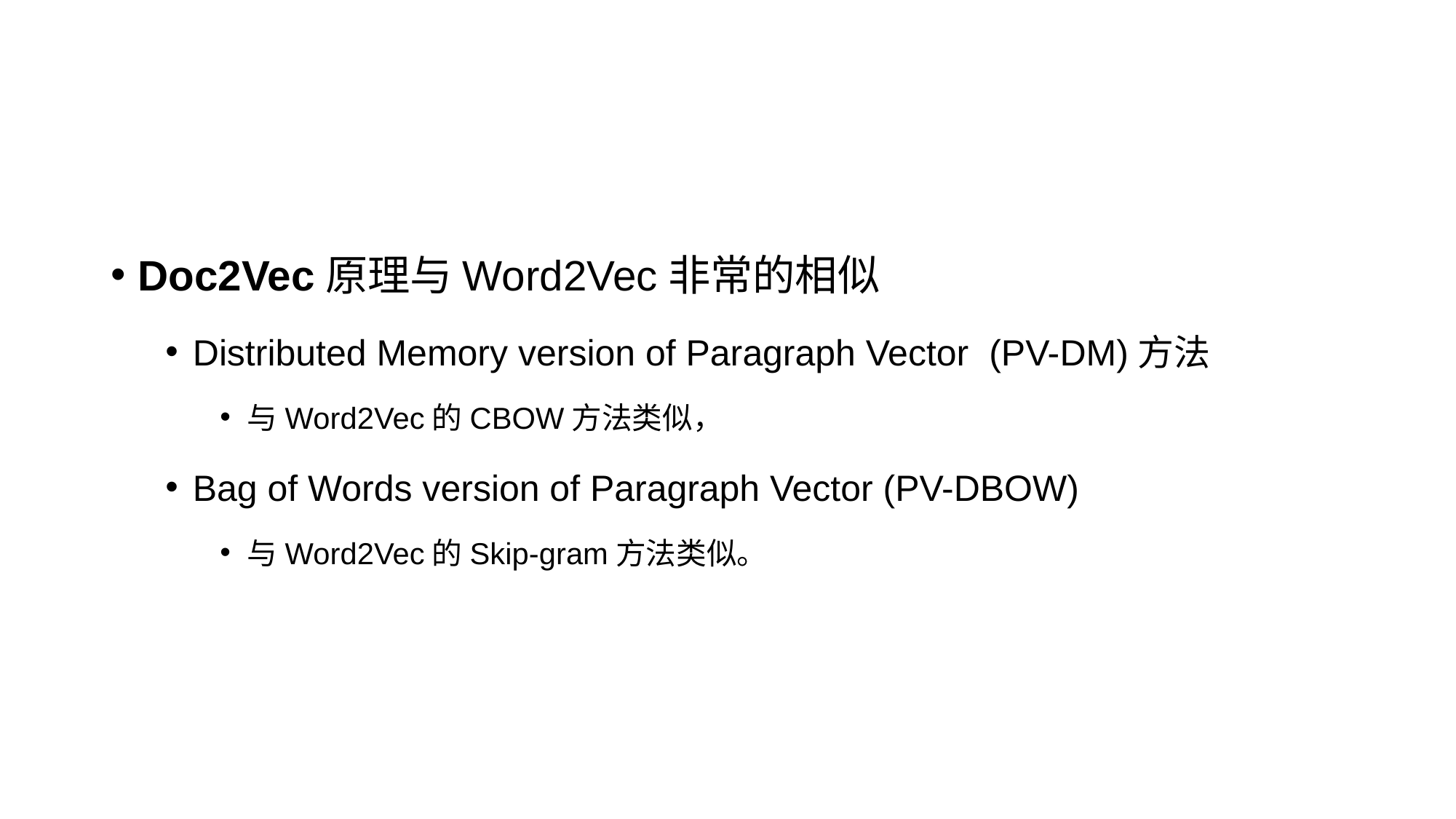

#
Doc2Vec原理与Word2Vec非常的相似
Distributed Memory version of Paragraph Vector  (PV-DM)方法
与Word2Vec的CBOW方法类似，
Bag of Words version of Paragraph Vector (PV-DBOW)
与Word2Vec的Skip-gram方法类似。